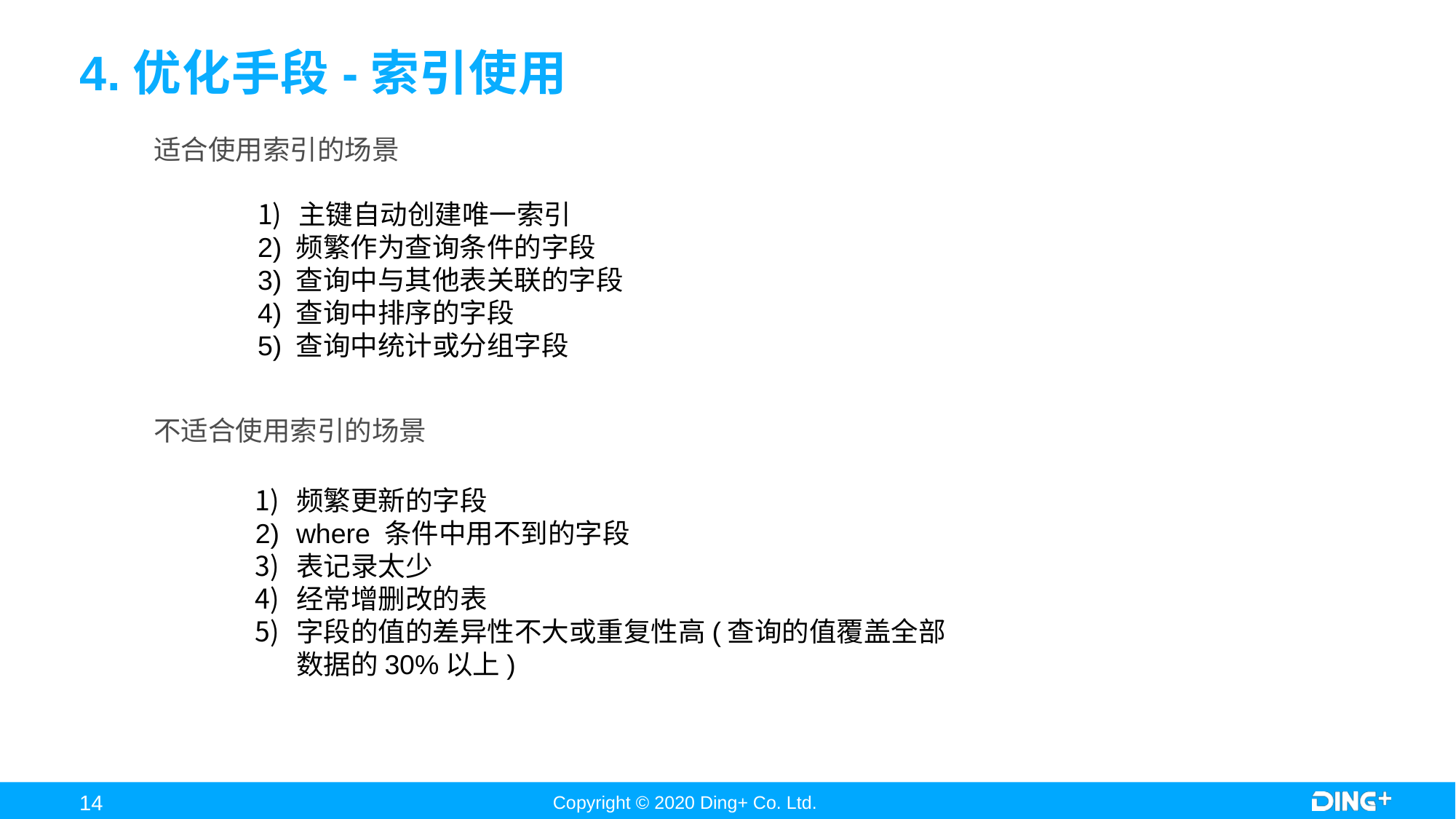

# 4.优化手段-索引使用
适合使用索引的场景
主键自动创建唯一索引
2) 频繁作为查询条件的字段
3) 查询中与其他表关联的字段
4) 查询中排序的字段
5) 查询中统计或分组字段
不适合使用索引的场景
频繁更新的字段
where 条件中用不到的字段
表记录太少
经常增删改的表
字段的值的差异性不大或重复性高(查询的值覆盖全部数据的30%以上)
14
Copyright © 2020 Ding+ Co. Ltd.